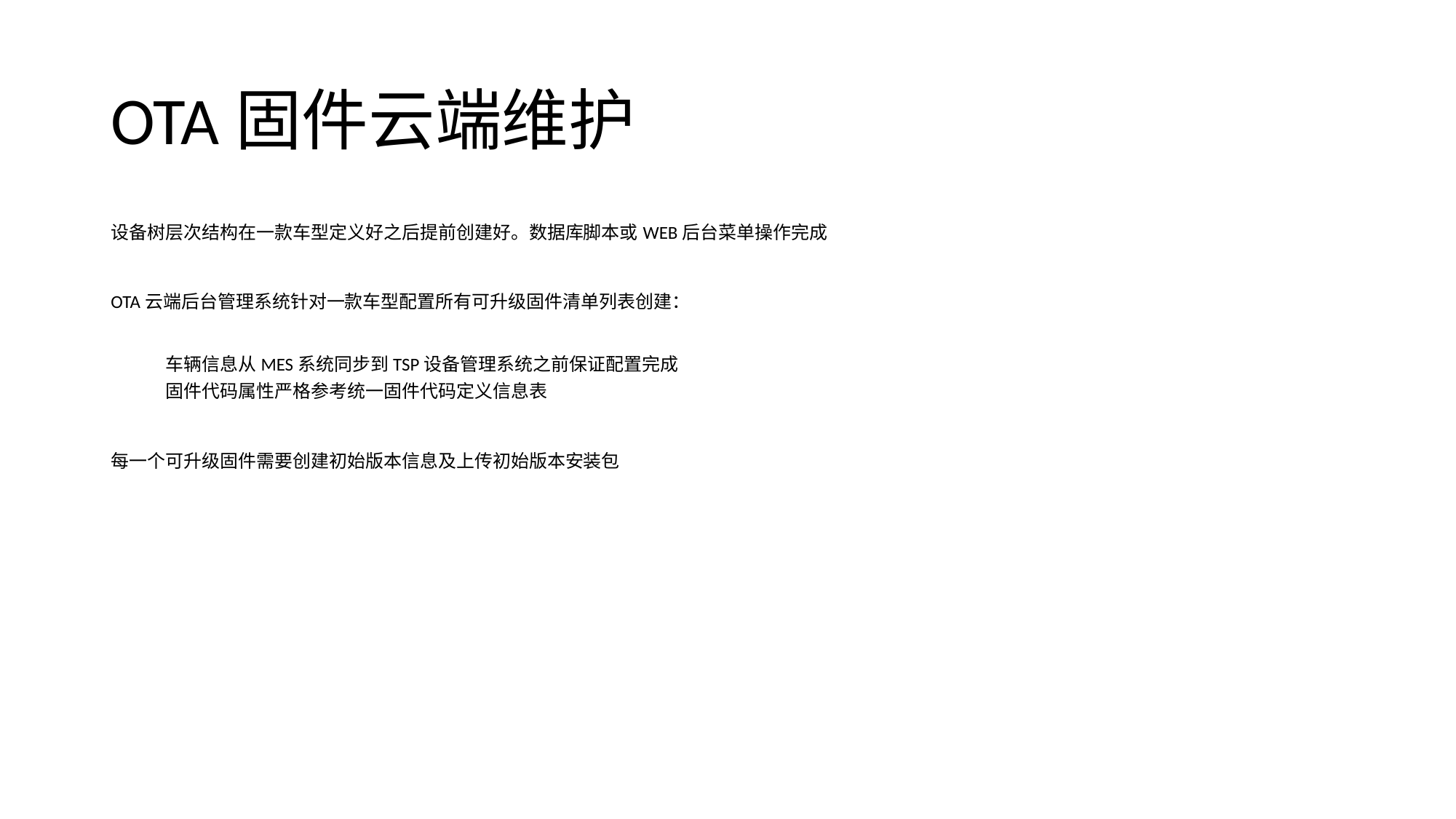

# OTA固件云端维护
设备树层次结构在一款车型定义好之后提前创建好。数据库脚本或WEB后台菜单操作完成

OTA云端后台管理系统针对一款车型配置所有可升级固件清单列表创建：

车辆信息从MES系统同步到TSP设备管理系统之前保证配置完成
	固件代码属性严格参考统一固件代码定义信息表

每一个可升级固件需要创建初始版本信息及上传初始版本安装包